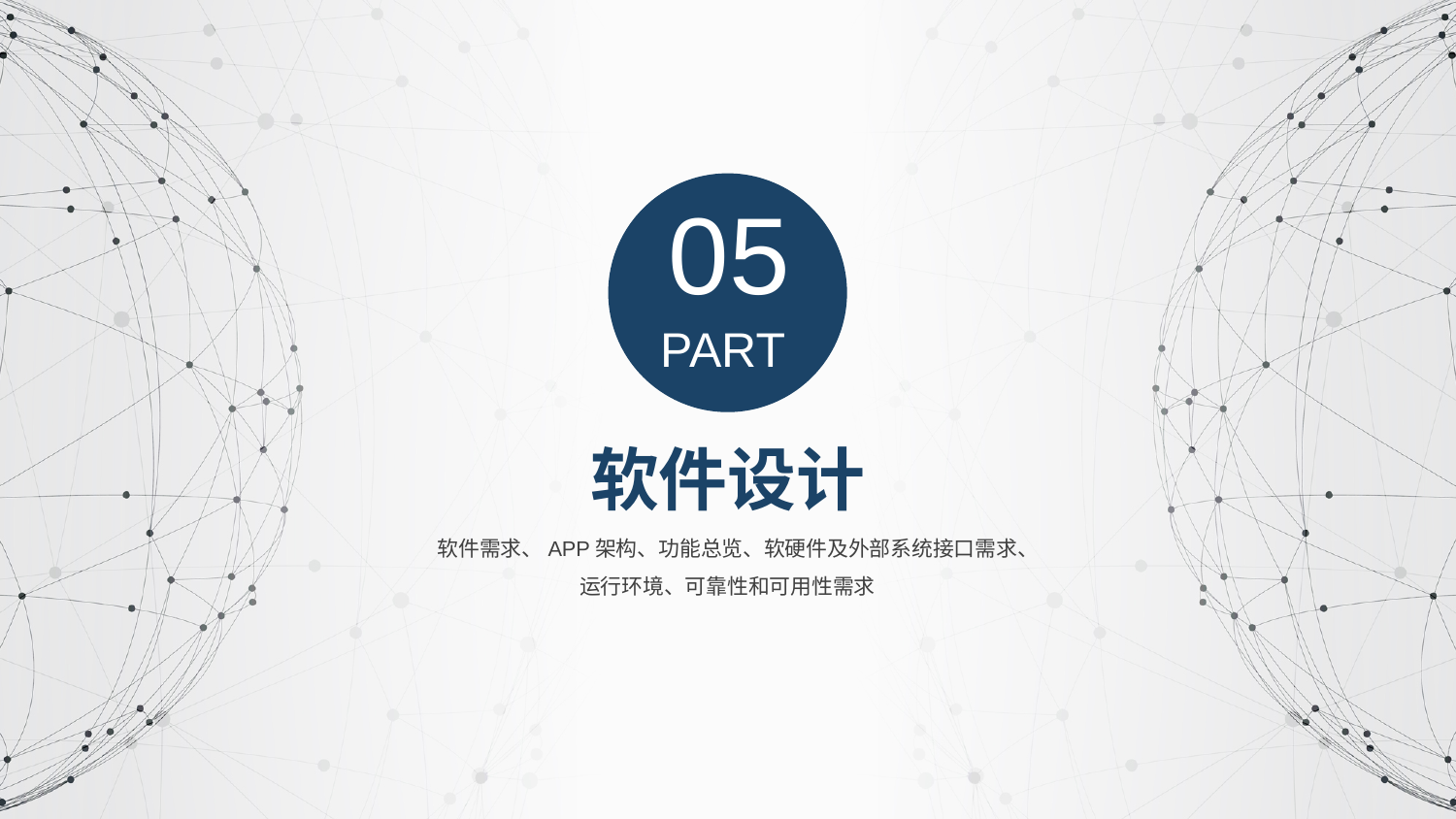

05
PART
软件设计
软件需求、APP架构、功能总览、软硬件及外部系统接口需求、运行环境、可靠性和可用性需求